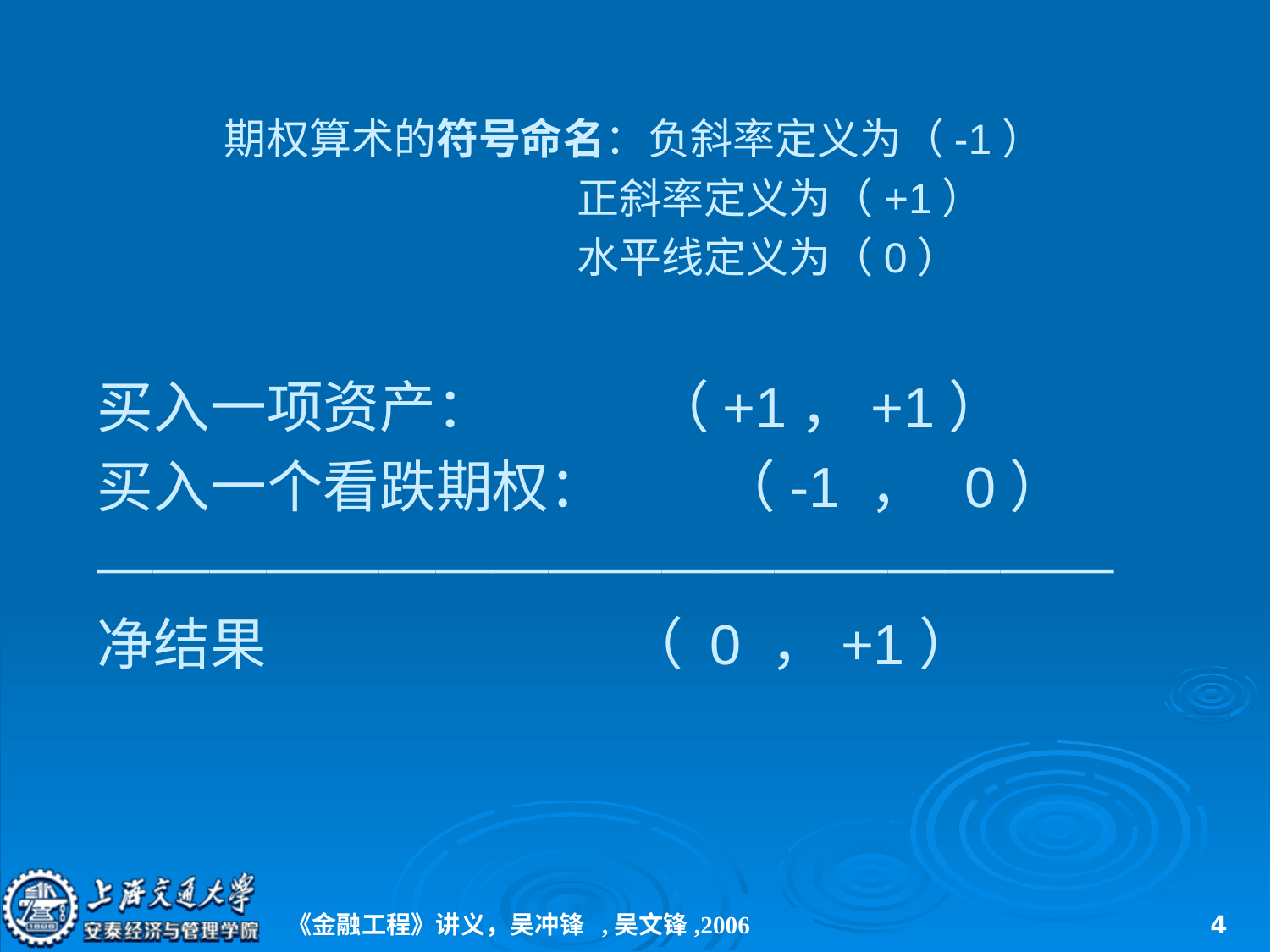

期权算术的符号命名：负斜率定义为（-1）
                                    正斜率定义为（+1）
                                    水平线定义为（0）

买入一项资产：		（+1，+1）
买入一个看跌期权：         （-1 ，  0）
——————————————————
净结果		                  （ 0 ，+1）